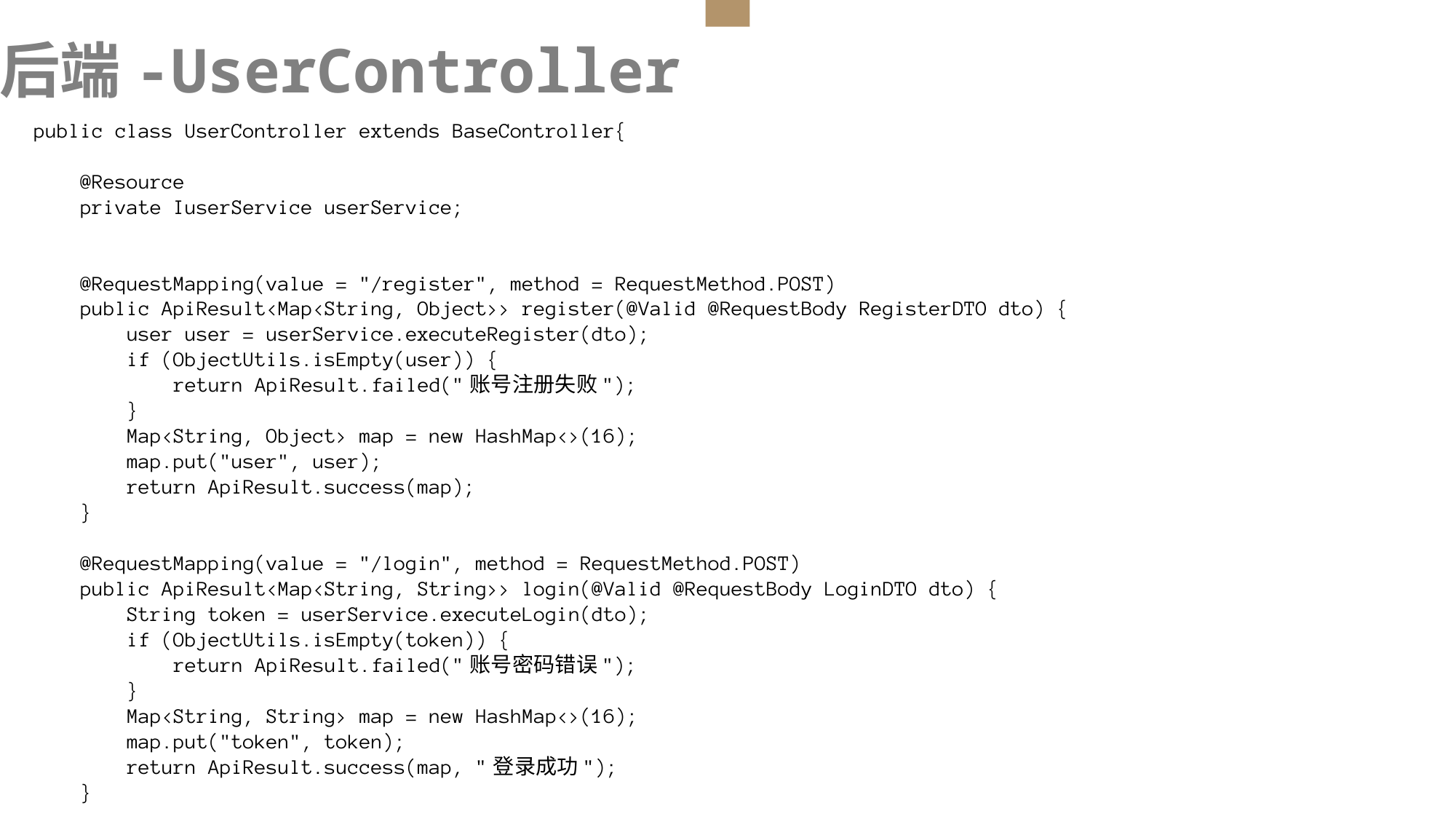

后端-UserController
public class UserController extends BaseController{

    @Resource
    private IuserService userService;

    @RequestMapping(value = "/register", method = RequestMethod.POST)
    public ApiResult<Map<String, Object>> register(@Valid @RequestBody RegisterDTO dto) {
        user user = userService.executeRegister(dto);
        if (ObjectUtils.isEmpty(user)) {
            return ApiResult.failed("账号注册失败");
        }
        Map<String, Object> map = new HashMap<>(16);
        map.put("user", user);
        return ApiResult.success(map);
    }

    @RequestMapping(value = "/login", method = RequestMethod.POST)
    public ApiResult<Map<String, String>> login(@Valid @RequestBody LoginDTO dto) {
        String token = userService.executeLogin(dto);
        if (ObjectUtils.isEmpty(token)) {
            return ApiResult.failed("账号密码错误");
        }
        Map<String, String> map = new HashMap<>(16);
        map.put("token", token);
        return ApiResult.success(map, "登录成功");
    }

    @GetMapping("/username")
    public ApiResult<user> getName(){
        List<user> list = userService.list(new LambdaQueryWrapper<user>()
                .eq(user::getUserId,"31901209")); //查询学号为31901209的学生
        return ApiResult.success(list.get(list.size()-1)); //返回user表里的最后一条记录
    }